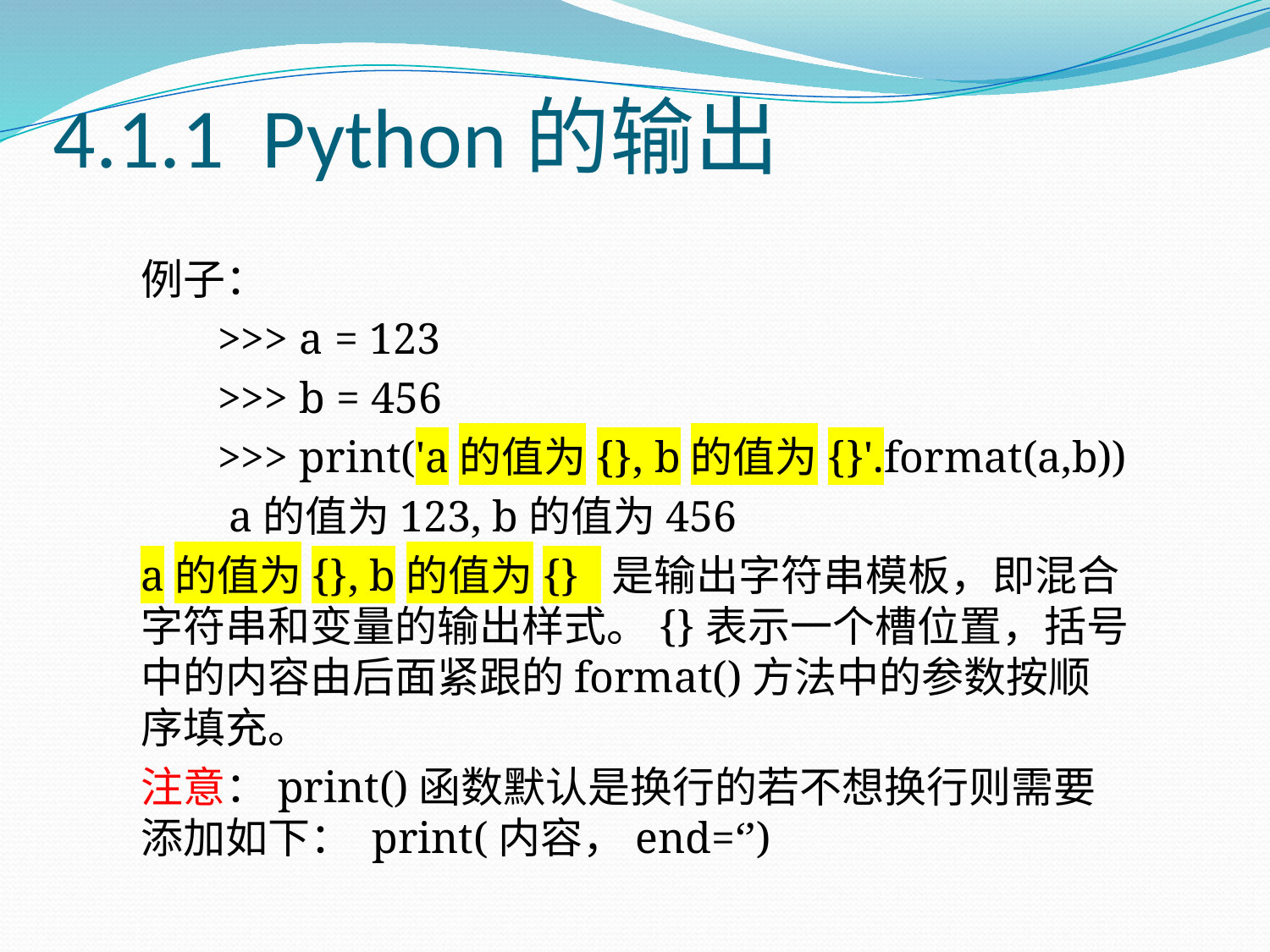

# 4.1.1  Python的输出
例子：
       >>> a = 123
       >>> b = 456
       >>> print('a的值为{}, b的值为{}'.format(a,b))
        a的值为123, b的值为456
a的值为{}, b的值为{}  是输出字符串模板，即混合字符串和变量的输出样式。{}表示一个槽位置，括号中的内容由后面紧跟的format()方法中的参数按顺序填充。
注意：print()函数默认是换行的若不想换行则需要添加如下： print(内容，end=‘’)